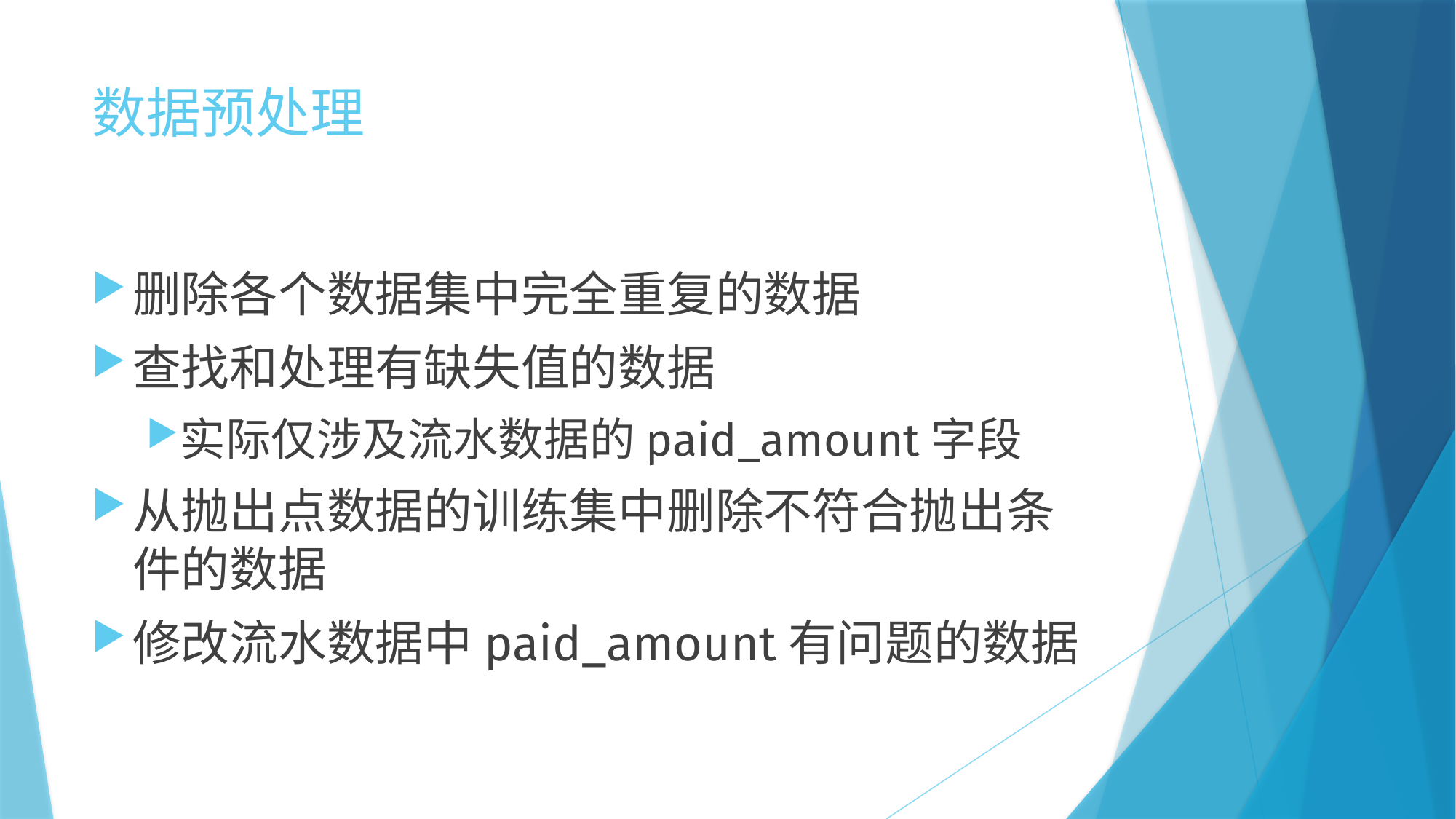

# 数据预处理
删除各个数据集中完全重复的数据
查找和处理有缺失值的数据
实际仅涉及流水数据的paid_amount字段
从抛出点数据的训练集中删除不符合抛出条件的数据
修改流水数据中paid_amount有问题的数据